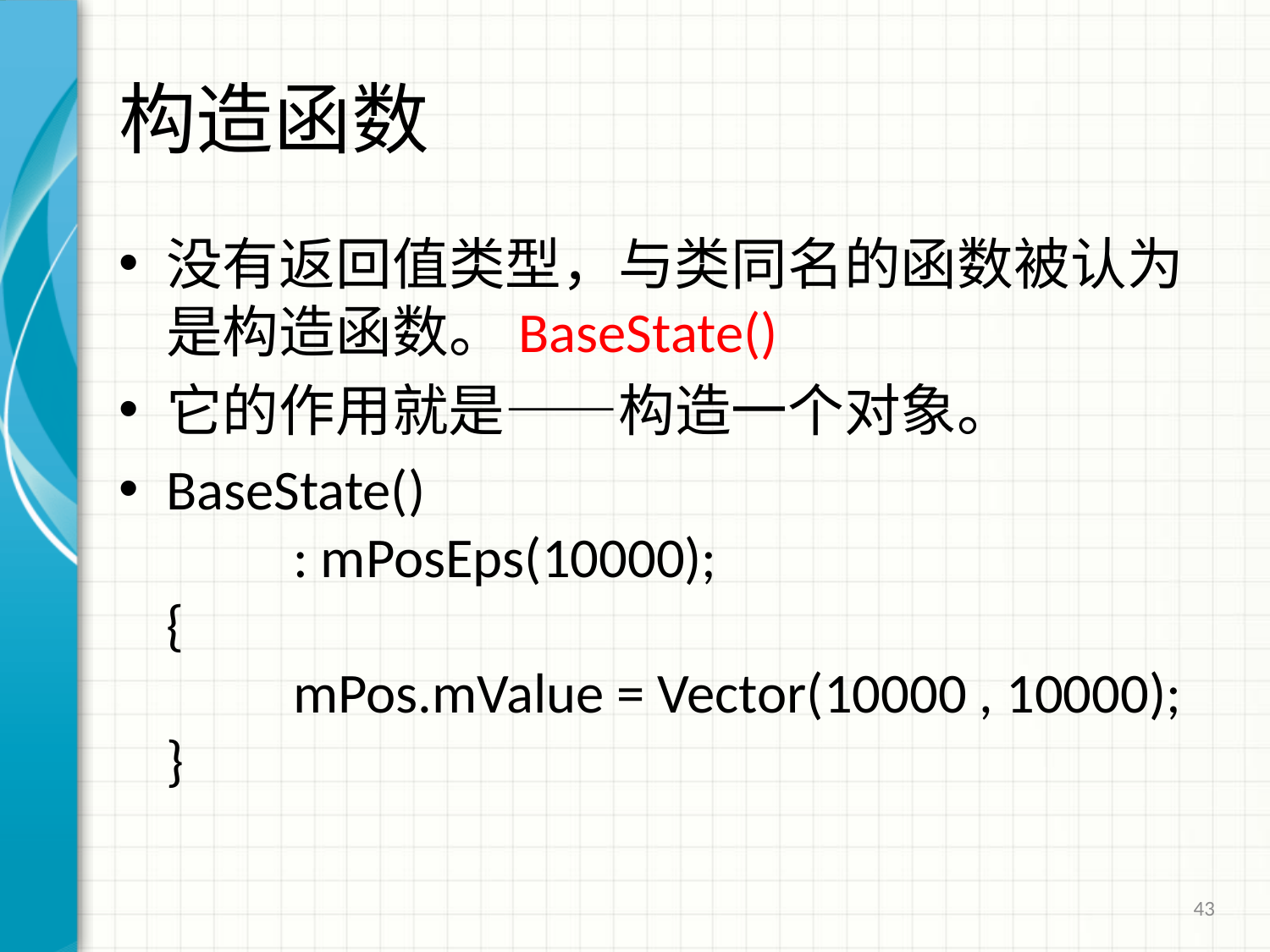

# 构造函数
没有返回值类型，与类同名的函数被认为是构造函数。BaseState()
它的作用就是——构造一个对象。
BaseState()
	: mPosEps(10000);
{
	mPos.mValue = Vector(10000 , 10000);
}

43